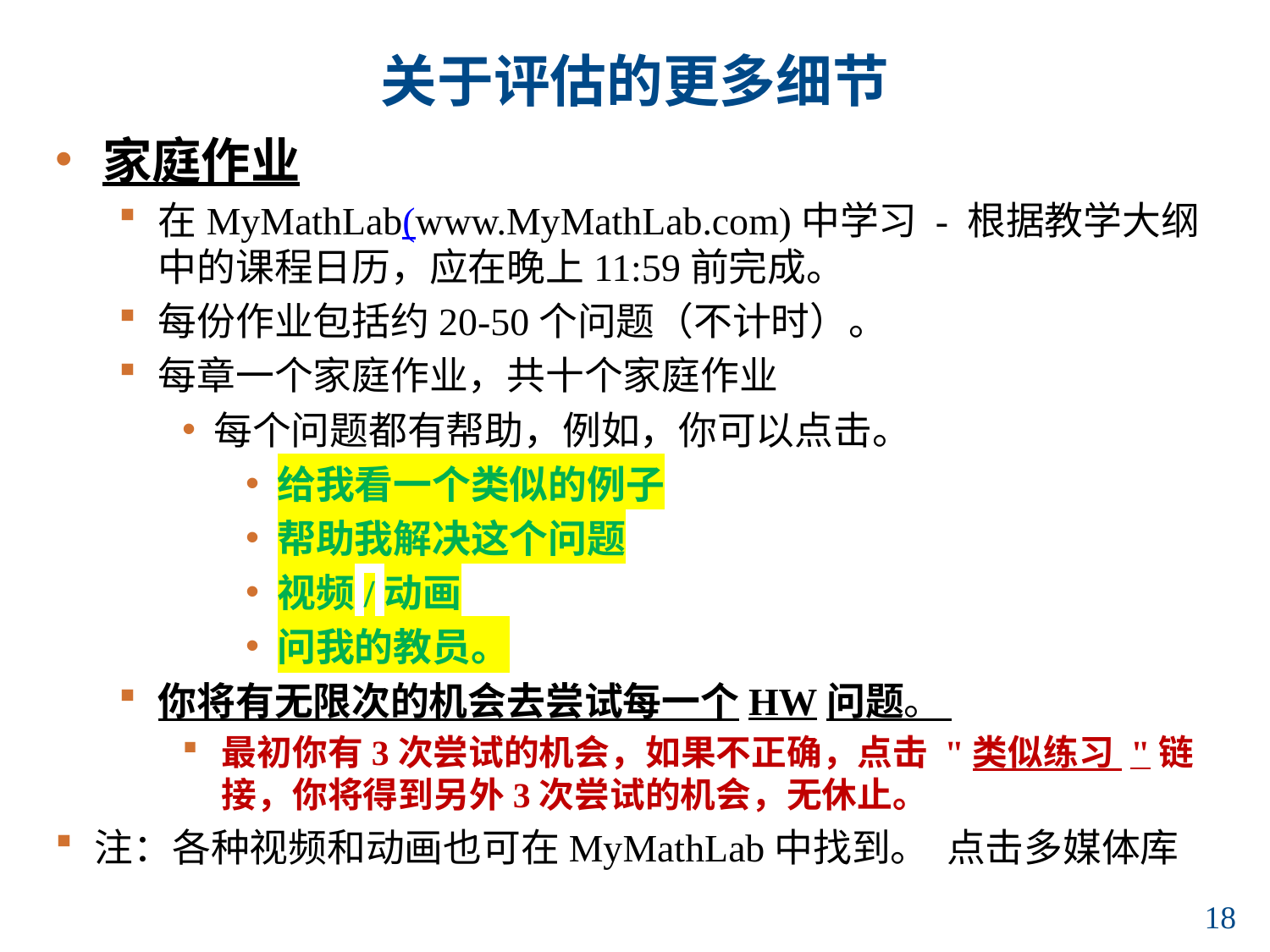

# 关于评估的更多细节
家庭作业
在MyMathLab(www.MyMathLab.com)中学习 - 根据教学大纲中的课程日历，应在晚上11:59前完成。
每份作业包括约20-50个问题（不计时）。
每章一个家庭作业，共十个家庭作业
每个问题都有帮助，例如，你可以点击。
给我看一个类似的例子
帮助我解决这个问题
视频/动画
问我的教员。
你将有无限次的机会去尝试每一个HW问题。
最初你有3次尝试的机会，如果不正确，点击 "类似练习 "链接，你将得到另外3次尝试的机会，无休止。
注：各种视频和动画也可在MyMathLab中找到。  点击多媒体库
18